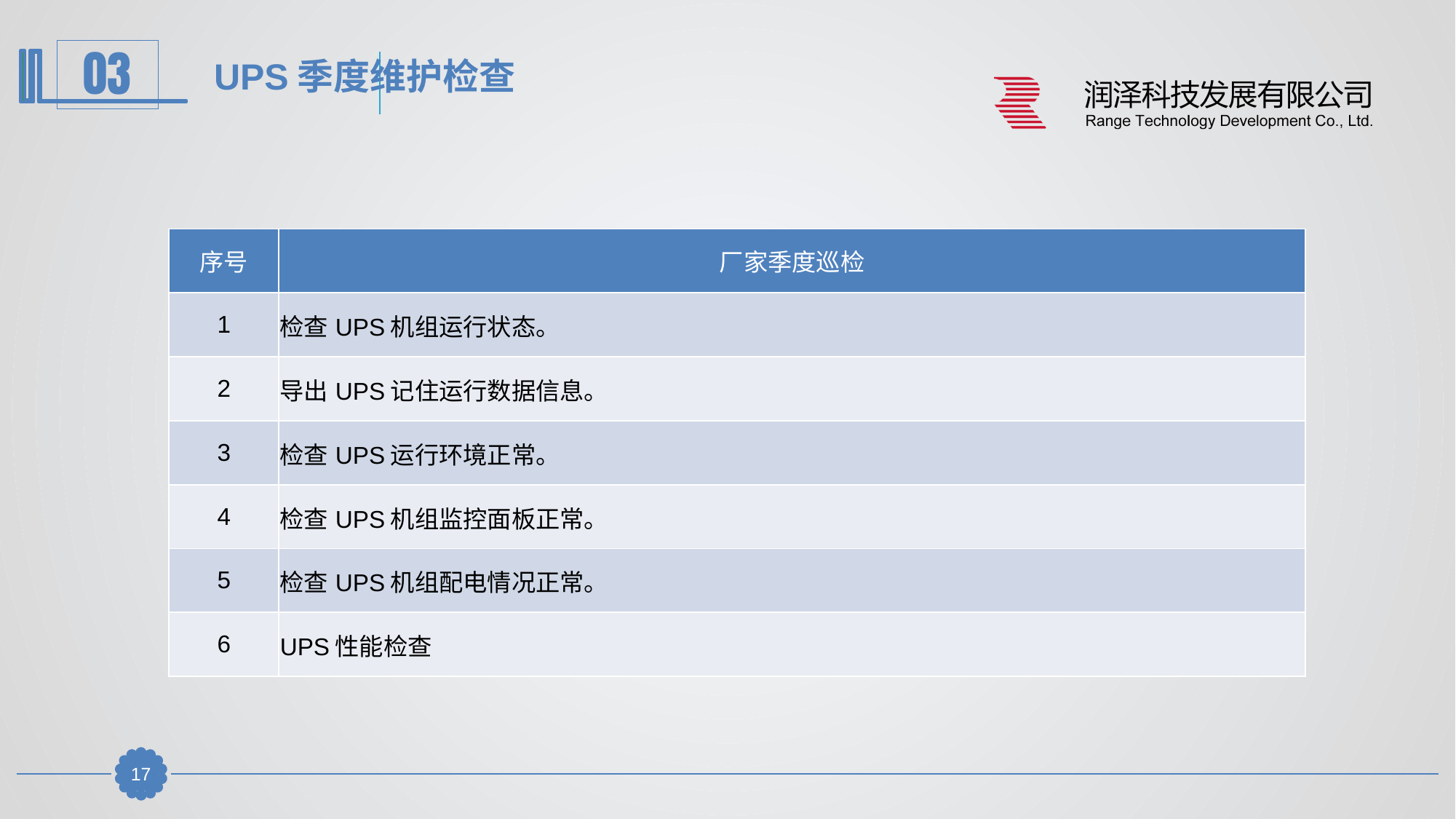

UPS季度维护检查
| 序号 | 厂家季度巡检 |
| --- | --- |
| 1 | 检查UPS机组运行状态。 |
| 2 | 导出UPS记住运行数据信息。 |
| 3 | 检查UPS运行环境正常。 |
| 4 | 检查UPS机组监控面板正常。 |
| 5 | 检查UPS机组配电情况正常。 |
| 6 | UPS性能检查 |
17